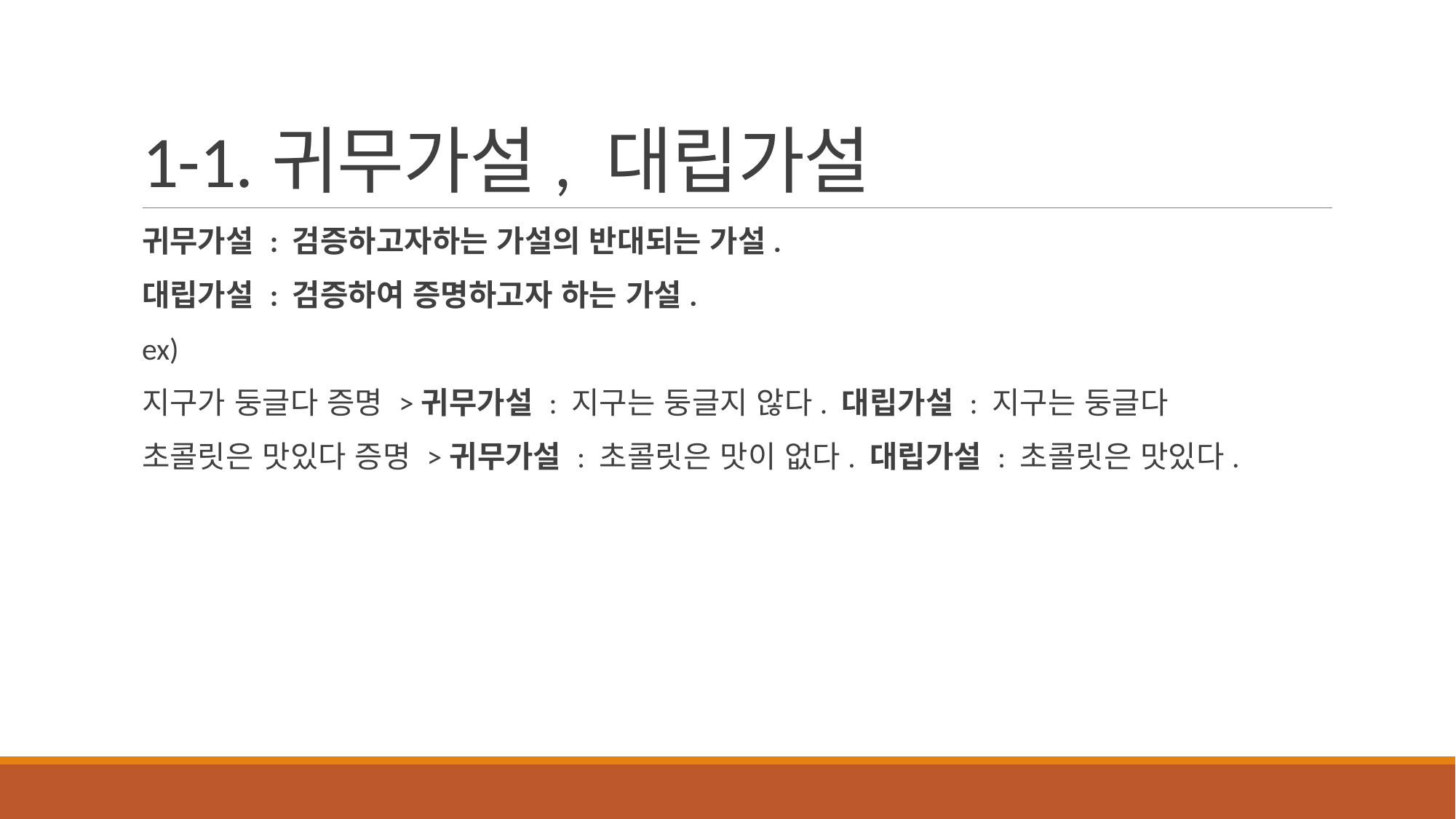

# 1-1.귀무가설, 대립가설
귀무가설 : 검증하고자하는 가설의 반대되는 가설.
대립가설 : 검증하여 증명하고자 하는 가설.
ex)
지구가 둥글다 증명 >귀무가설 : 지구는 둥글지 않다. 대립가설 : 지구는 둥글다
초콜릿은 맛있다 증명 >귀무가설 : 초콜릿은 맛이 없다. 대립가설 : 초콜릿은 맛있다.